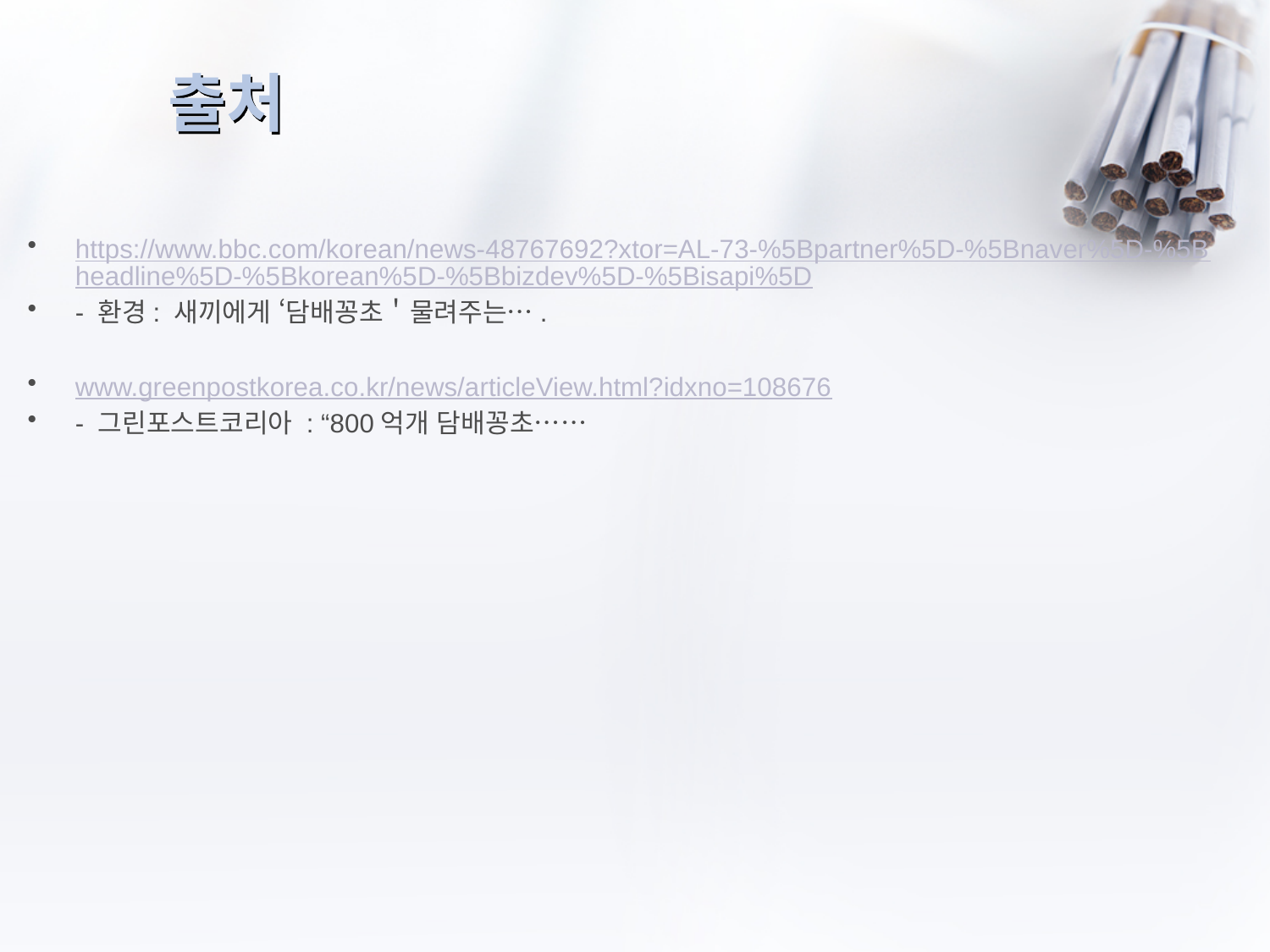

# 출처
https://www.bbc.com/korean/news-48767692?xtor=AL-73-%5Bpartner%5D-%5Bnaver%5D-%5Bheadline%5D-%5Bkorean%5D-%5Bbizdev%5D-%5Bisapi%5D
- 환경: 새끼에게 ‘담배꽁초＇물려주는….

www.greenpostkorea.co.kr/news/articleView.html?idxno=108676
- 그린포스트코리아 : “800억개 담배꽁초……